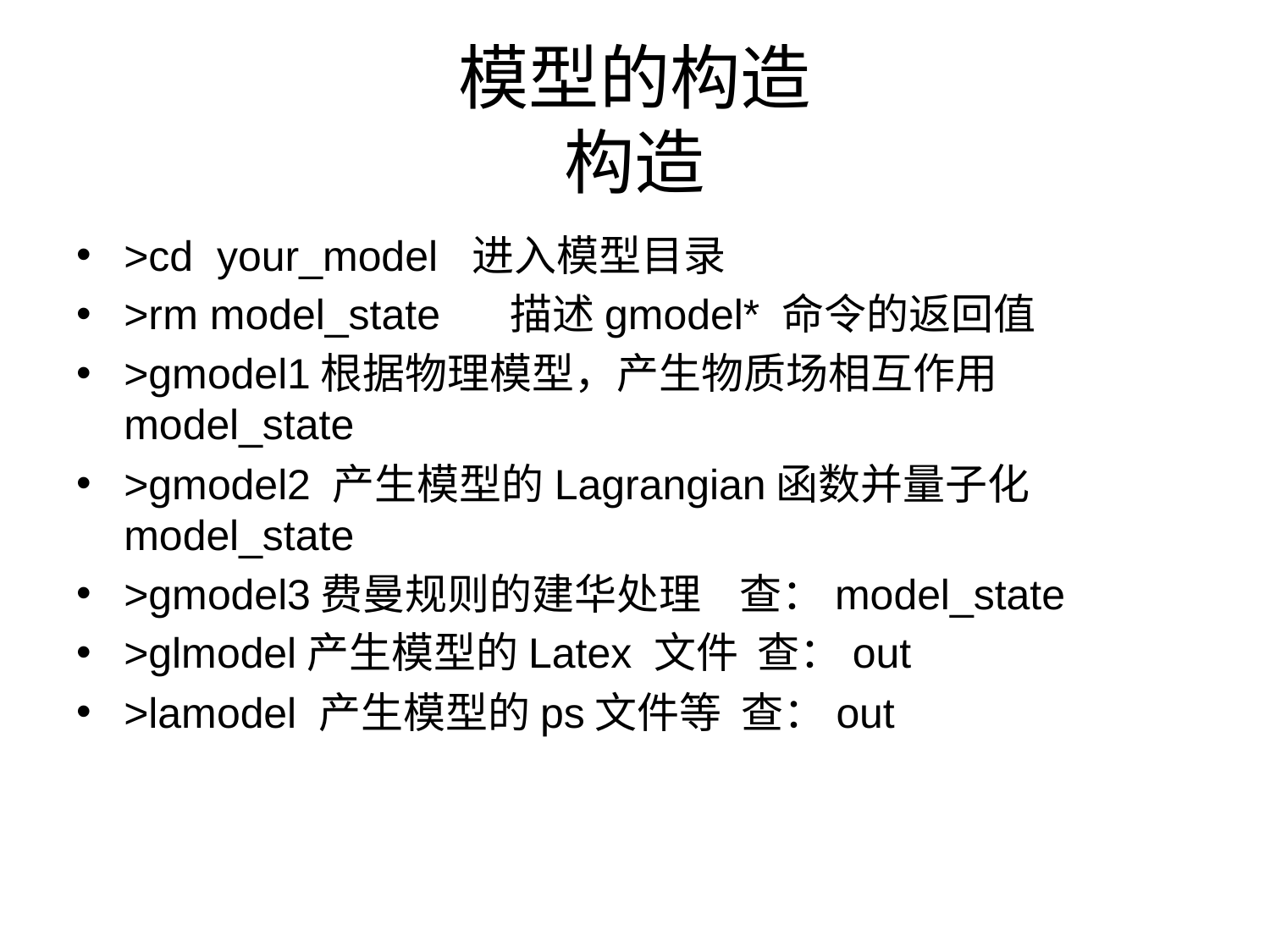

# 模型的构造 构造
>cd  your_model  进入模型目录
>rm model_state     描述gmodel* 命令的返回值
>gmodel1根据物理模型，产生物质场相互作用model_state
>gmodel2 产生模型的Lagrangian函数并量子化model_state
>gmodel3费曼规则的建华处理    查：model_state
>glmodel产生模型的Latex 文件  查：out
>lamodel 产生模型的ps文件等  查：out